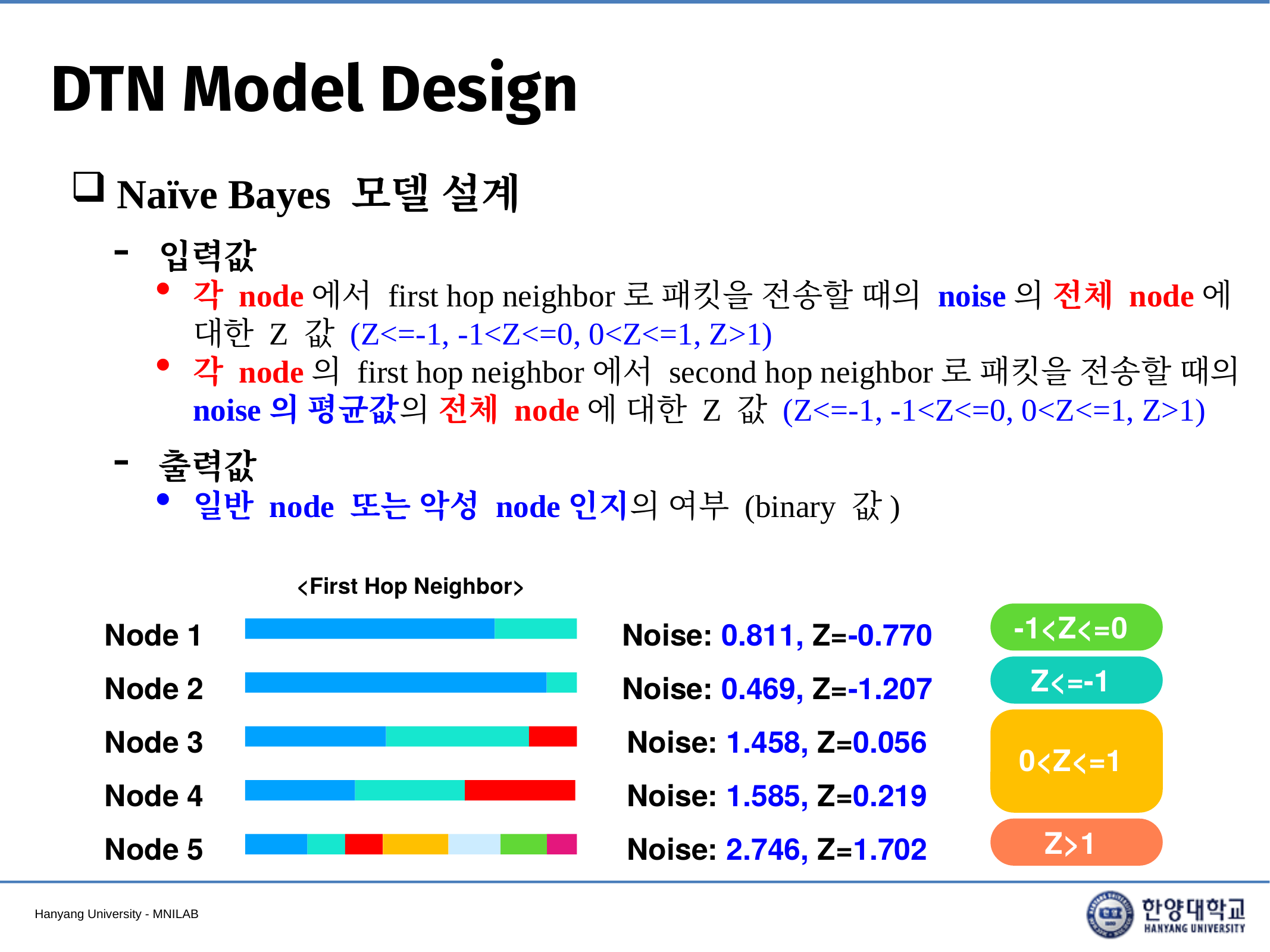

# DTN Model Design
Naïve Bayes 모델 설계
입력값
각 node에서 first hop neighbor로 패킷을 전송할 때의 noise의 전체 node에 대한 Z 값 (Z<=-1, -1<Z<=0, 0<Z<=1, Z>1)
각 node의 first hop neighbor에서 second hop neighbor로 패킷을 전송할 때의 noise의 평균값의 전체 node에 대한 Z 값 (Z<=-1, -1<Z<=0, 0<Z<=1, Z>1)
출력값
일반 node 또는 악성 node인지의 여부 (binary 값)

<First Hop Neighbor>
Node 1
Node 2
Node 3
Node 4
Node 5
Noise: 0.811, Z=-0.770
Noise: 0.469, Z=-1.207
Noise: 1.458, Z=0.056
Noise: 1.585, Z=0.219
Noise: 2.746, Z=1.702

-1<Z<=0

Z<=-1

0<Z<=1

Z>1